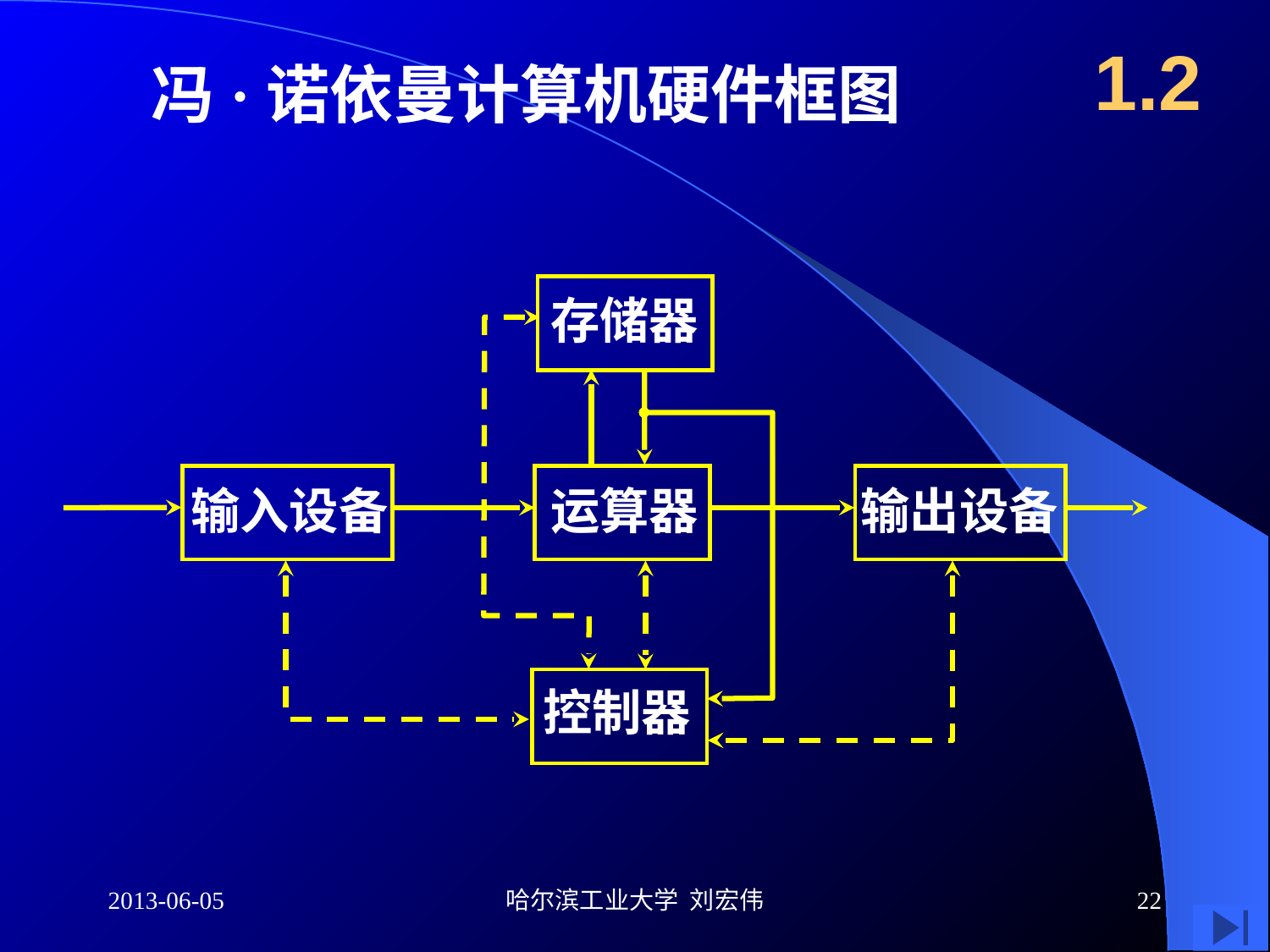

1.2
冯·诺依曼计算机硬件框图

存储器

输入设备
运算器
输出设备

控制器
2013-06-05
哈尔滨工业大学  刘宏伟
22